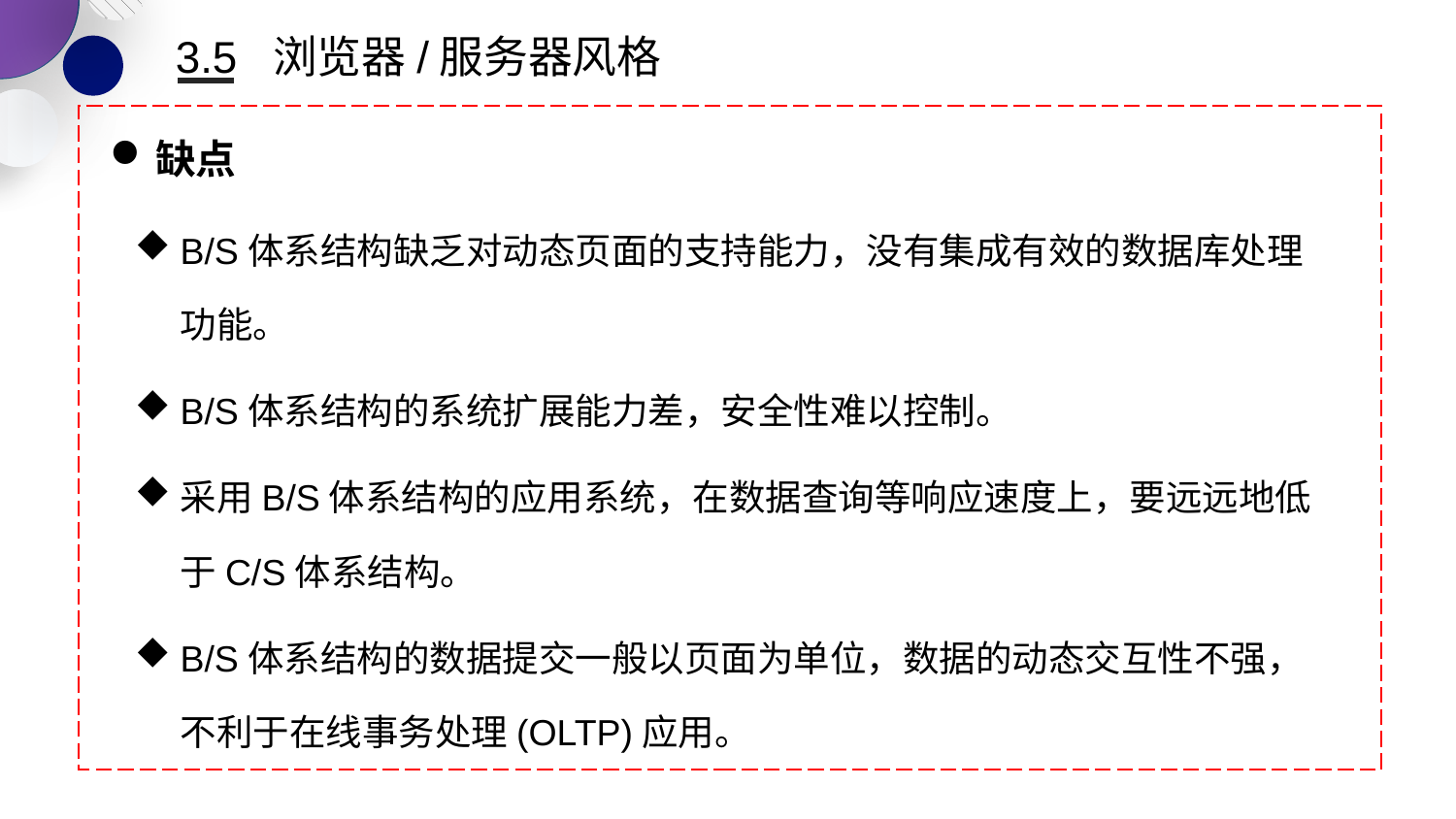

3.5  浏览器/服务器风格

缺点
B/S体系结构缺乏对动态页面的支持能力，没有集成有效的数据库处理功能。
B/S体系结构的系统扩展能力差，安全性难以控制。
采用B/S体系结构的应用系统，在数据查询等响应速度上，要远远地低于C/S体系结构。
B/S体系结构的数据提交一般以页面为单位，数据的动态交互性不强，不利于在线事务处理(OLTP)应用。